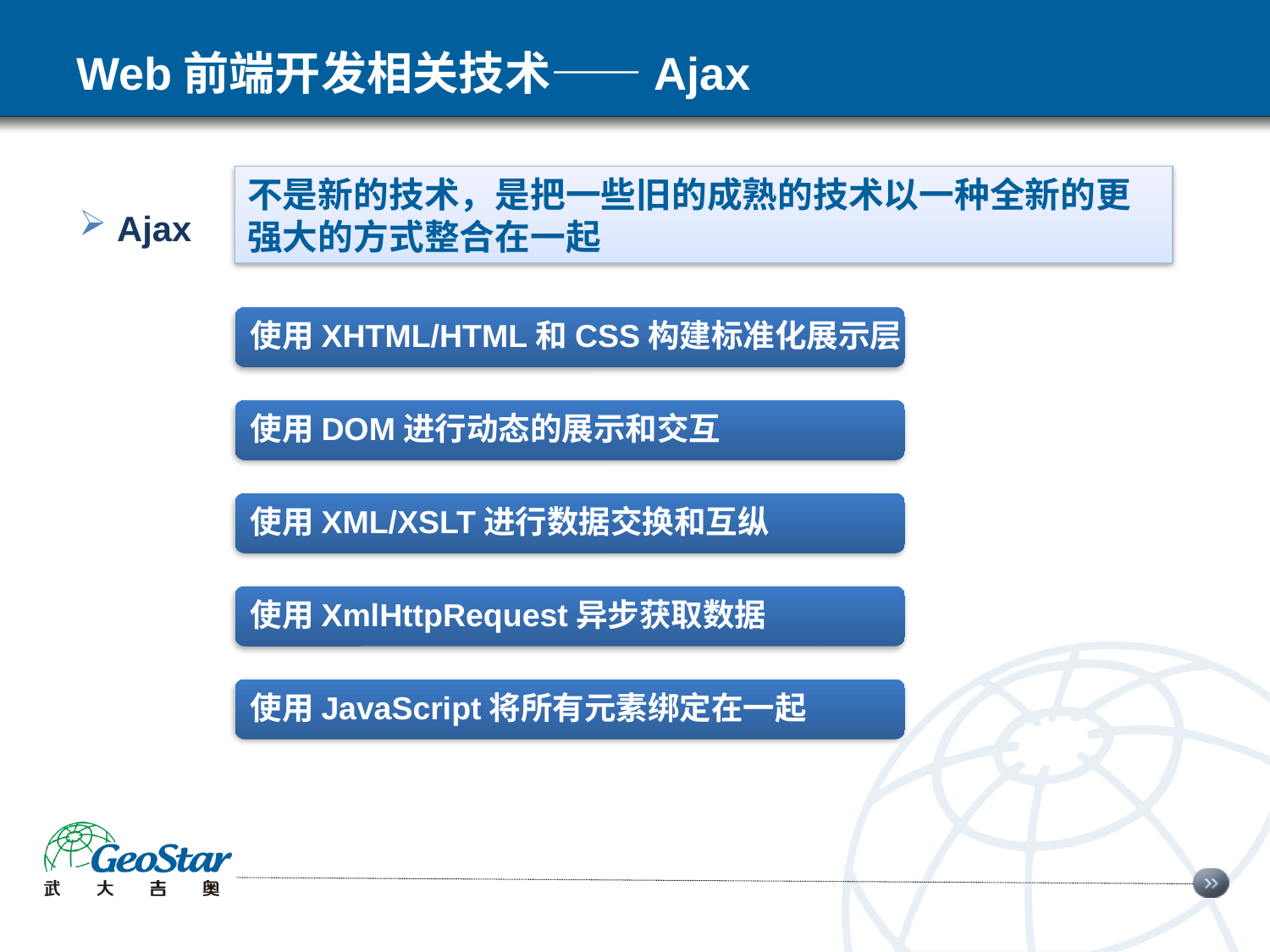

# Web前端开发相关技术——Ajax
 Ajax

不是新的技术，是把一些旧的成熟的技术以一种全新的更强大的方式整合在一起
使用XHTML/HTML和CSS构建标准化展示层
使用DOM进行动态的展示和交互
使用XML/XSLT进行数据交换和互纵
使用XmlHttpRequest异步获取数据
使用JavaScript将所有元素绑定在一起